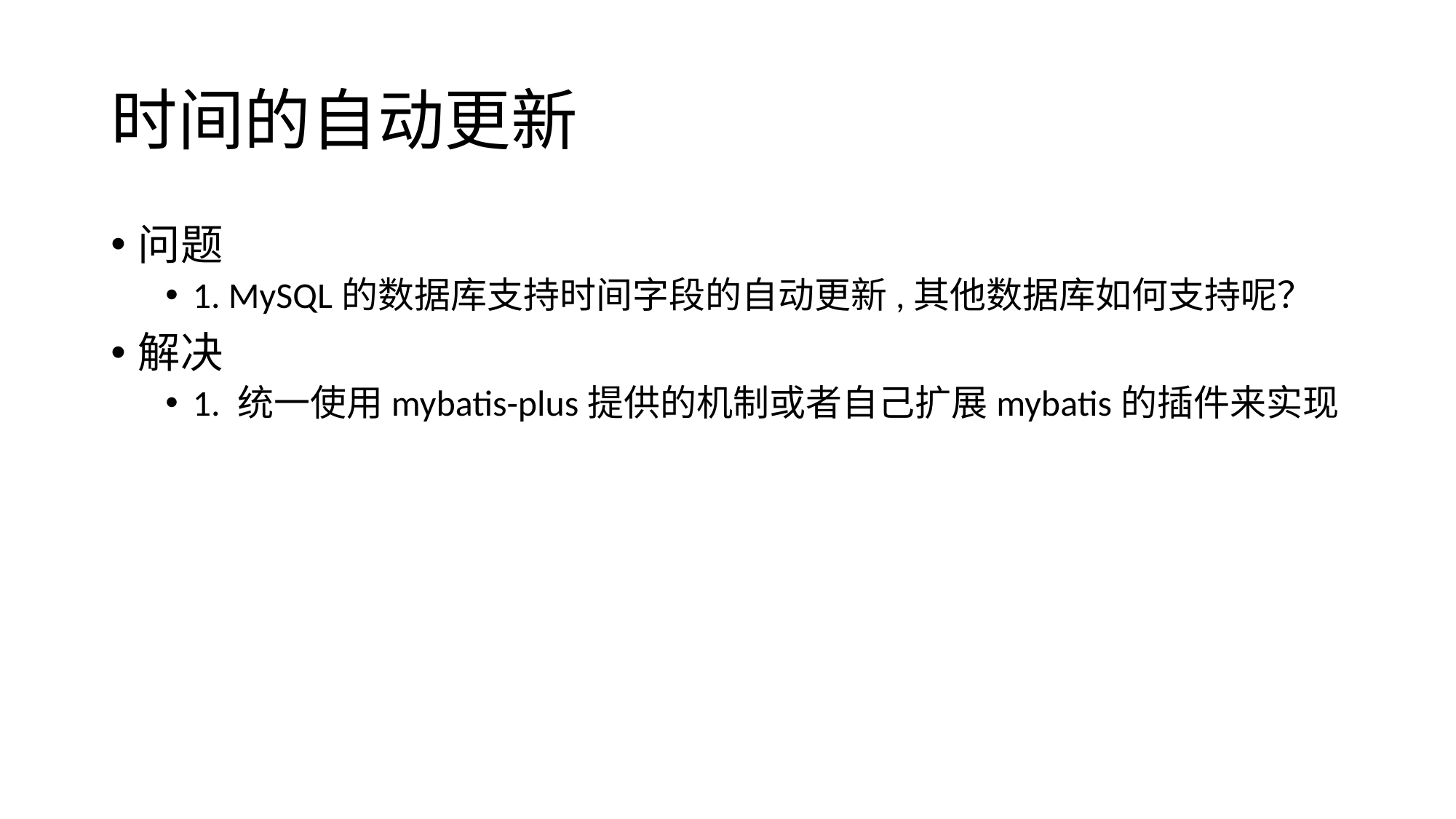

# 时间的自动更新
问题
1. MySQL的数据库支持时间字段的自动更新,其他数据库如何支持呢？
解决
1. 统一使用mybatis-plus提供的机制或者自己扩展mybatis的插件来实现